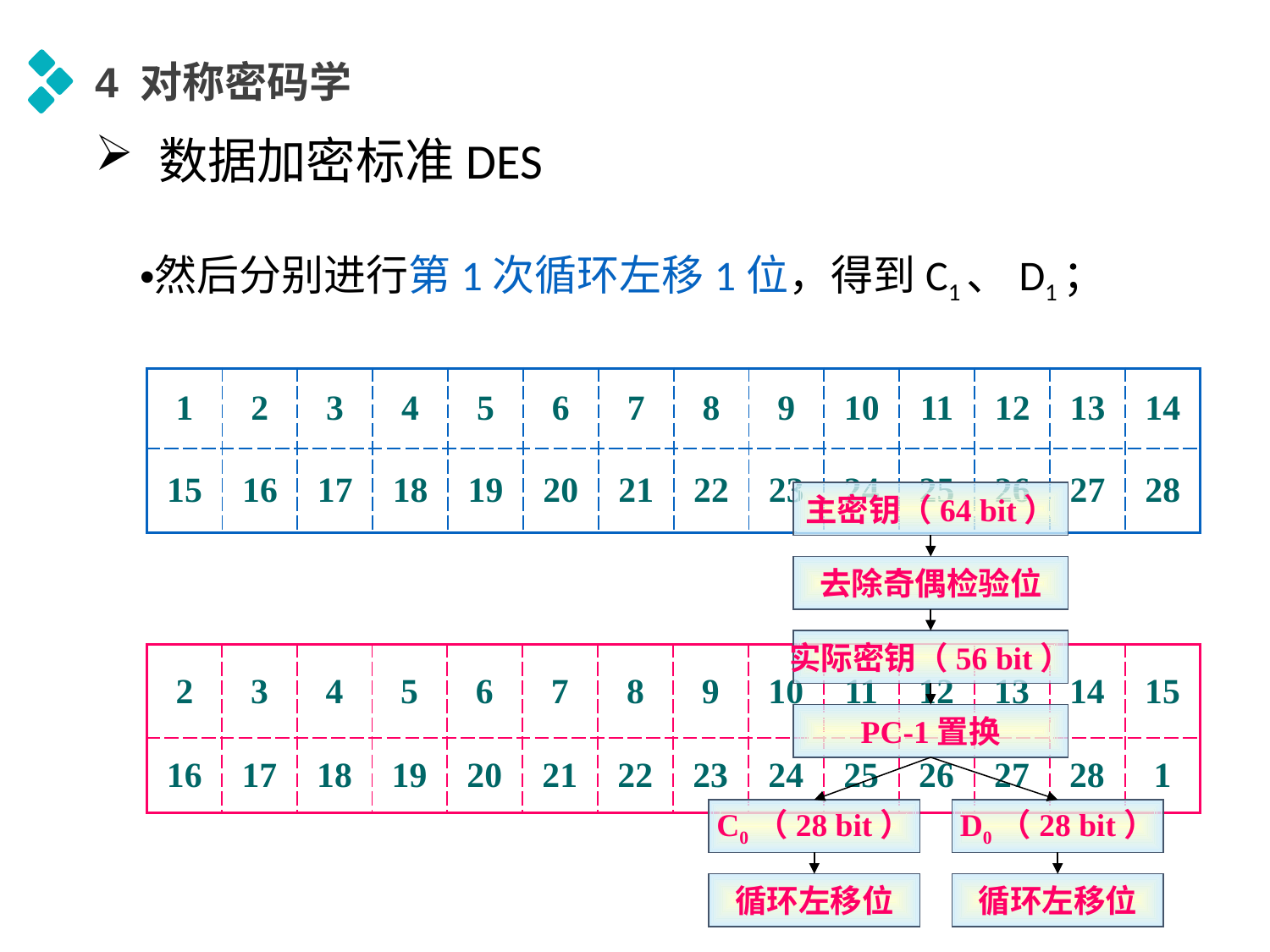

4 对称密码学

数据加密标准DES
然后分别进行第1次循环左移1位，得到C1、D1；
| 1 | 2 | 3 | 4 | 5 | 6 | 7 | 8 | 9 | 10 | 11 | 12 | 13 | 14 |
| --- | --- | --- | --- | --- | --- | --- | --- | --- | --- | --- | --- | --- | --- |
| 15 | 16 | 17 | 18 | 19 | 20 | 21 | 22 | 23 | 24 | 25 | 26 | 27 | 28 |
主密钥（64 bit）
去除奇偶检验位
实际密钥（56 bit）
| 2 | 3 | 4 | 5 | 6 | 7 | 8 | 9 | 10 | 11 | 12 | 13 | 14 | 15 |
| --- | --- | --- | --- | --- | --- | --- | --- | --- | --- | --- | --- | --- | --- |
| 16 | 17 | 18 | 19 | 20 | 21 | 22 | 23 | 24 | 25 | 26 | 27 | 28 | 1 |
PC-1置换
C0（28 bit）
D0（28 bit）
循环左移位
循环左移位